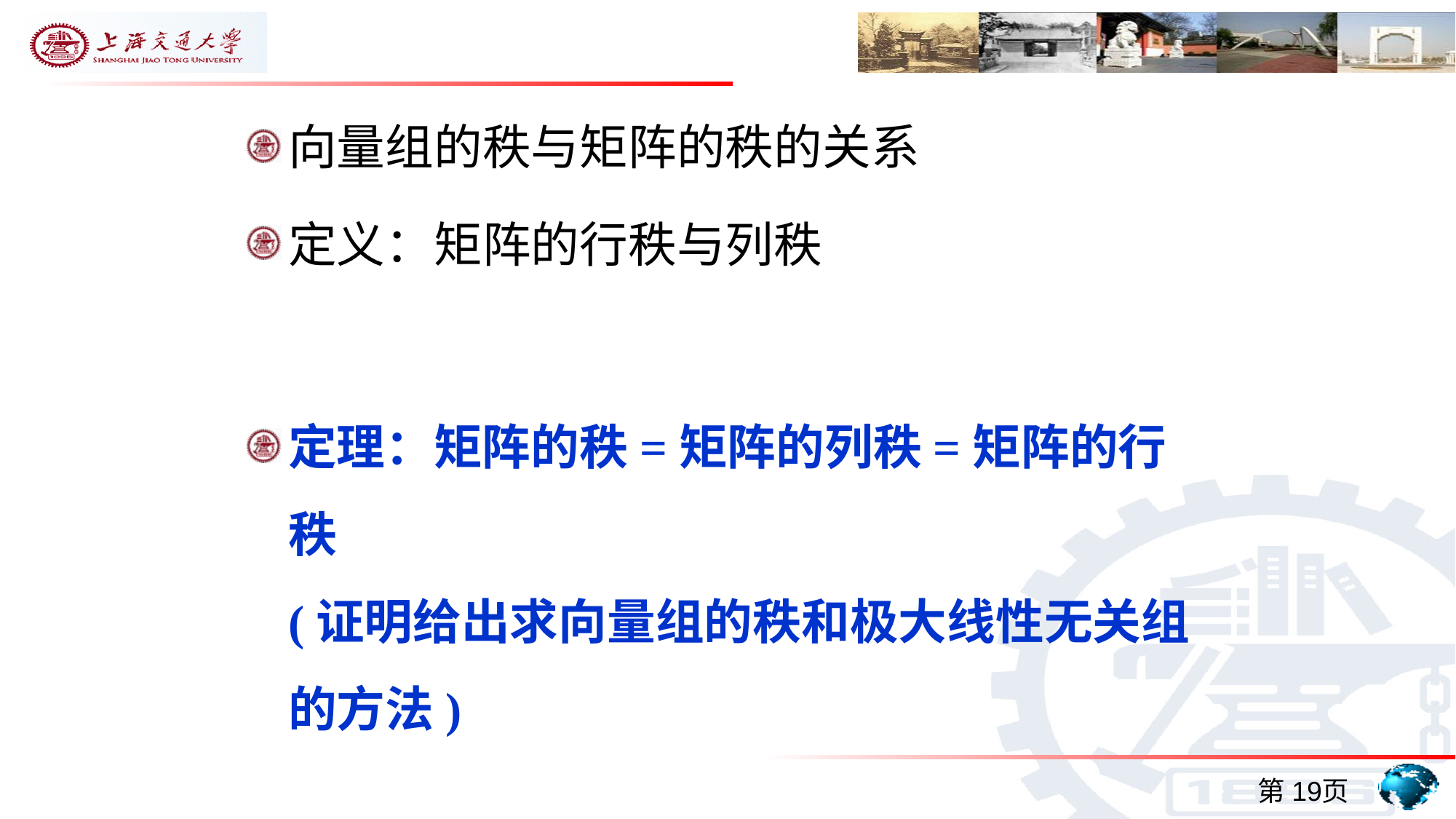

向量组的秩与矩阵的秩的关系
定义：矩阵的行秩与列秩
定理：矩阵的秩=矩阵的列秩=矩阵的行秩
(证明给出求向量组的秩和极大线性无关组的方法)
第19页